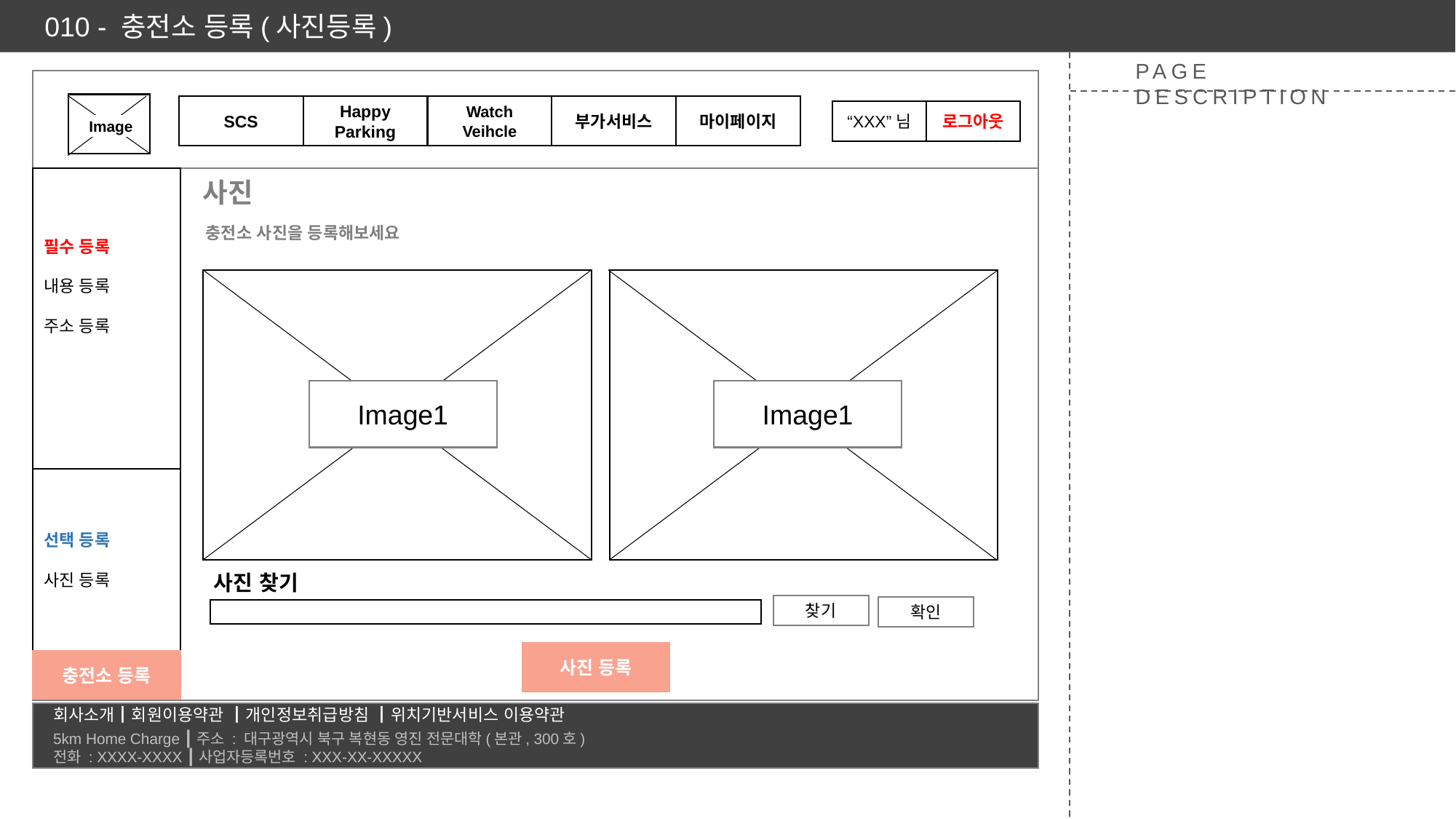

010 - 충전소 등록(사진등록)
PAGE DESCRIPTION

SCS
Happy Parking
Watch
Veihcle
부가서비스
마이페이지
“XXX”님
로그아웃
Image
ㅁ

필수 등록
내용 등록

주소 등록

사진
충전소 사진을 등록해보세요.

Image1
Image1
선택 등록

사진 등록
사진 찾기
찾기
확인

사진 등록
충전소 등록
회사소개┃회원이용약관 ┃개인정보취급방침 ┃위치기반서비스 이용약관

5km Home Charge ┃주소 : 대구광역시 북구 복현동 영진 전문대학(본관, 300호)
전화 : XXXX-XXXX ┃사업자등록번호 : XXX-XX-XXXXX